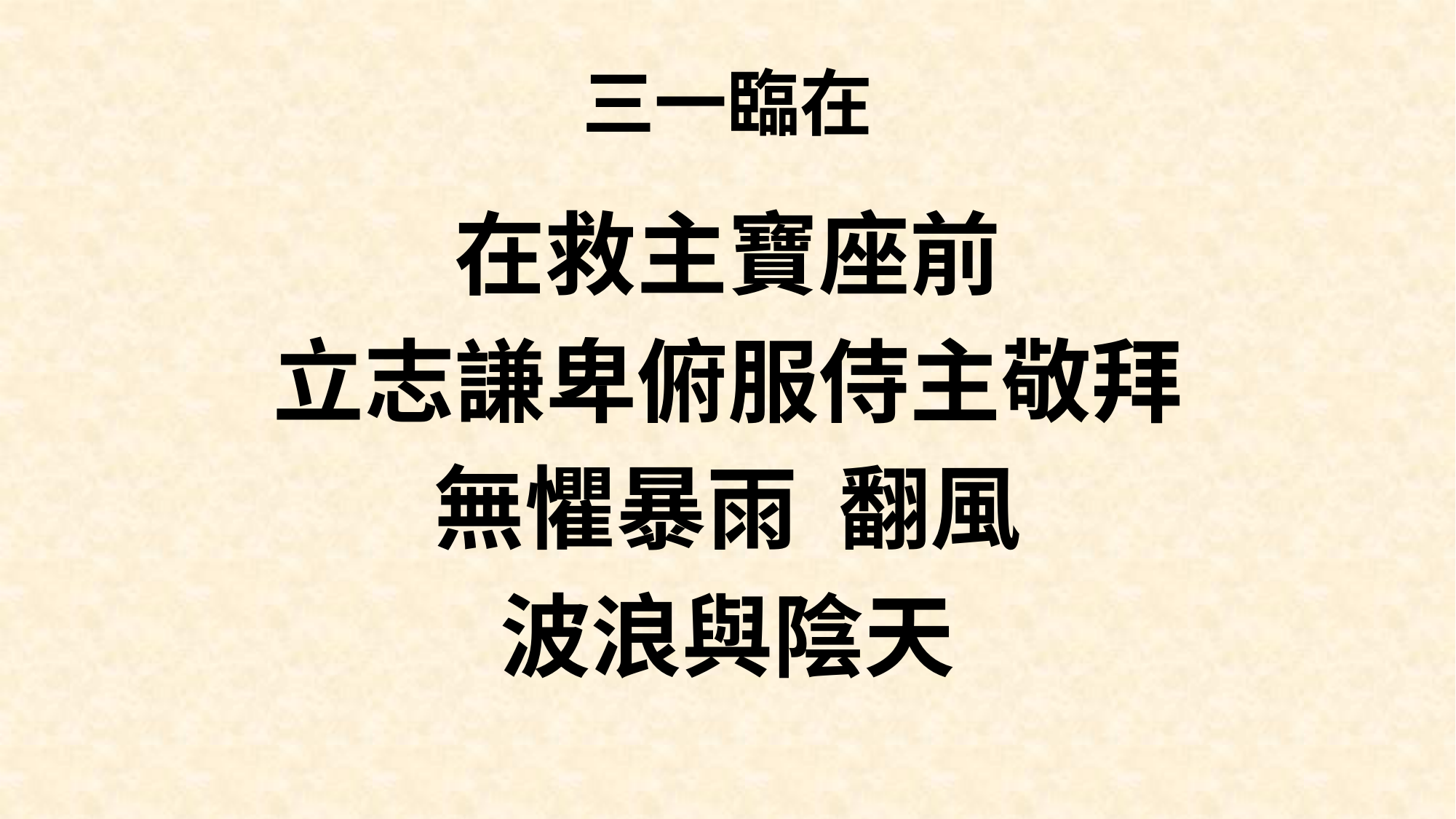

# 三一臨在
在救主寶座前
立志謙卑俯服侍主敬拜
無懼暴雨  翻風
波浪與陰天